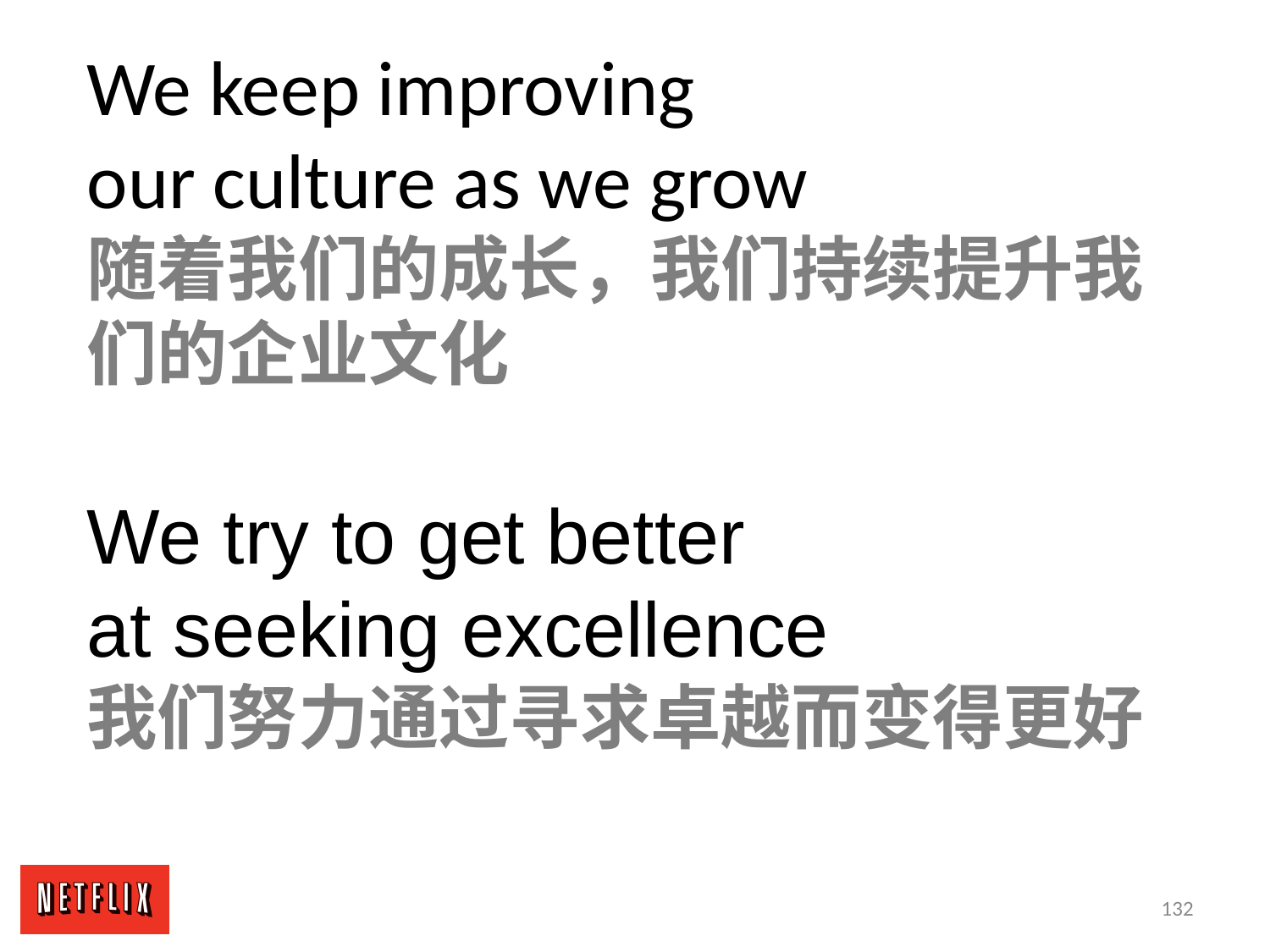

We keep improving
our culture as we grow
随着我们的成长，我们持续提升我们的企业文化
We try to get better
at seeking excellence
我们努力通过寻求卓越而变得更好
132